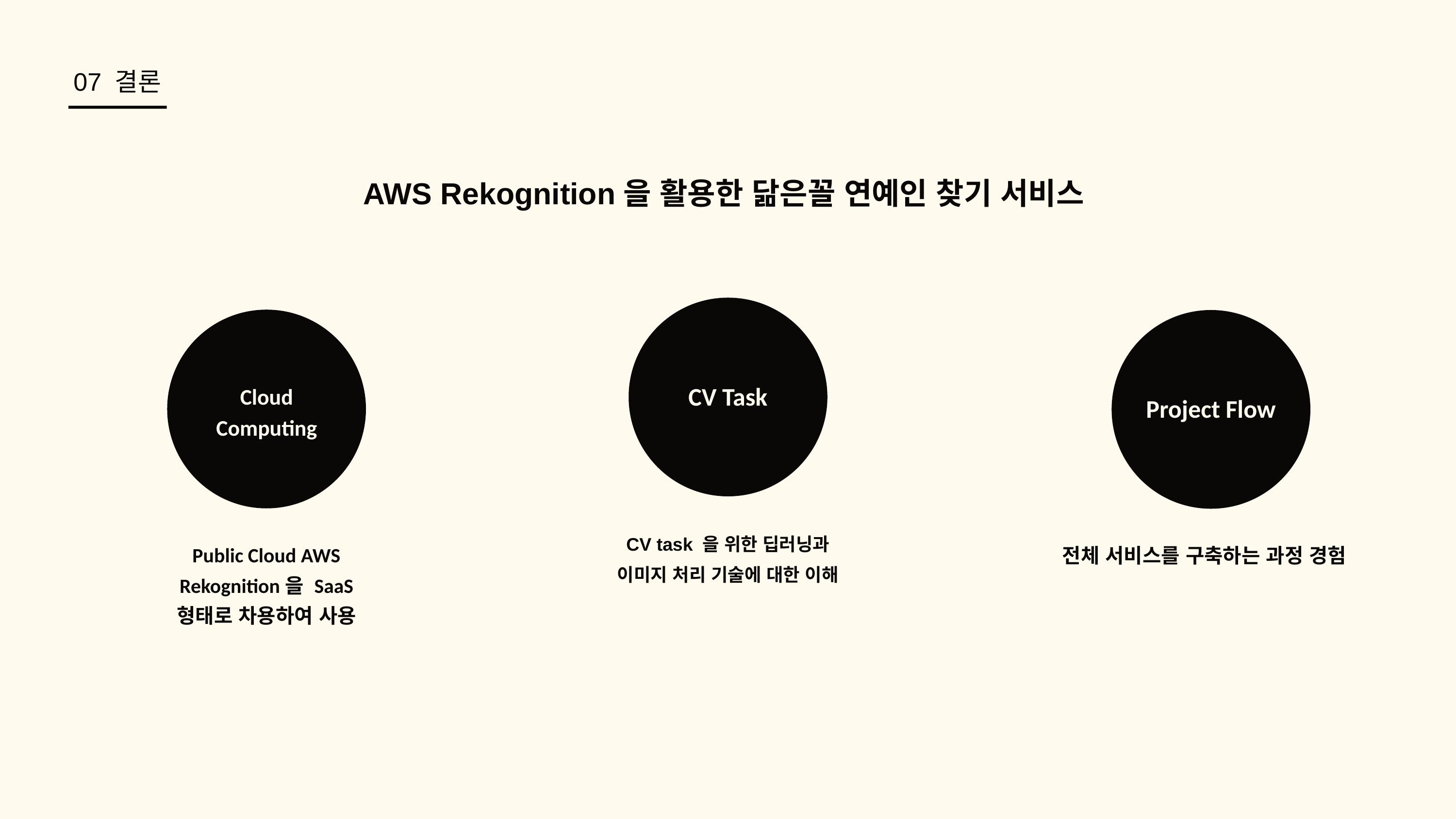

07 결론

AWS Rekognition을 활용한 닮은꼴 연예인 찾기 서비스

Cloud Computing
CV Task
Project Flow
CV task 을 위한 딥러닝과 이미지 처리 기술에 대한 이해
Public Cloud AWS Rekognition을 SaaS 형태로 차용하여 사용
전체 서비스를 구축하는 과정 경험